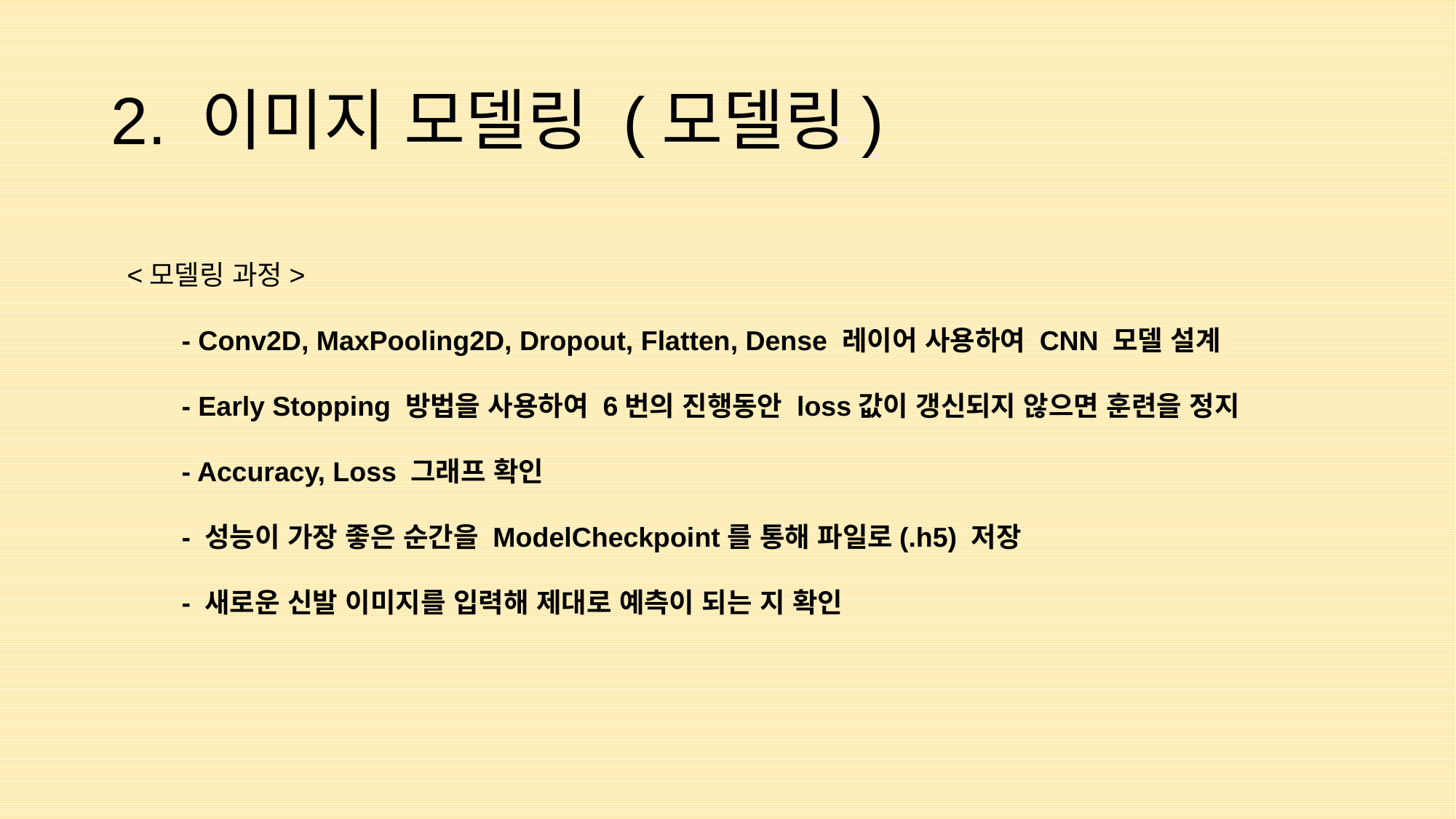

# 2. 이미지 모델링 (모델링)
<모델링 과정>

- Conv2D, MaxPooling2D, Dropout, Flatten, Dense 레이어 사용하여 CNN 모델 설계

- Early Stopping 방법을 사용하여 6번의 진행동안 loss값이 갱신되지 않으면 훈련을 정지

- Accuracy, Loss 그래프 확인

- 성능이 가장 좋은 순간을 ModelCheckpoint를 통해 파일로(.h5) 저장

- 새로운 신발 이미지를 입력해 제대로 예측이 되는 지 확인